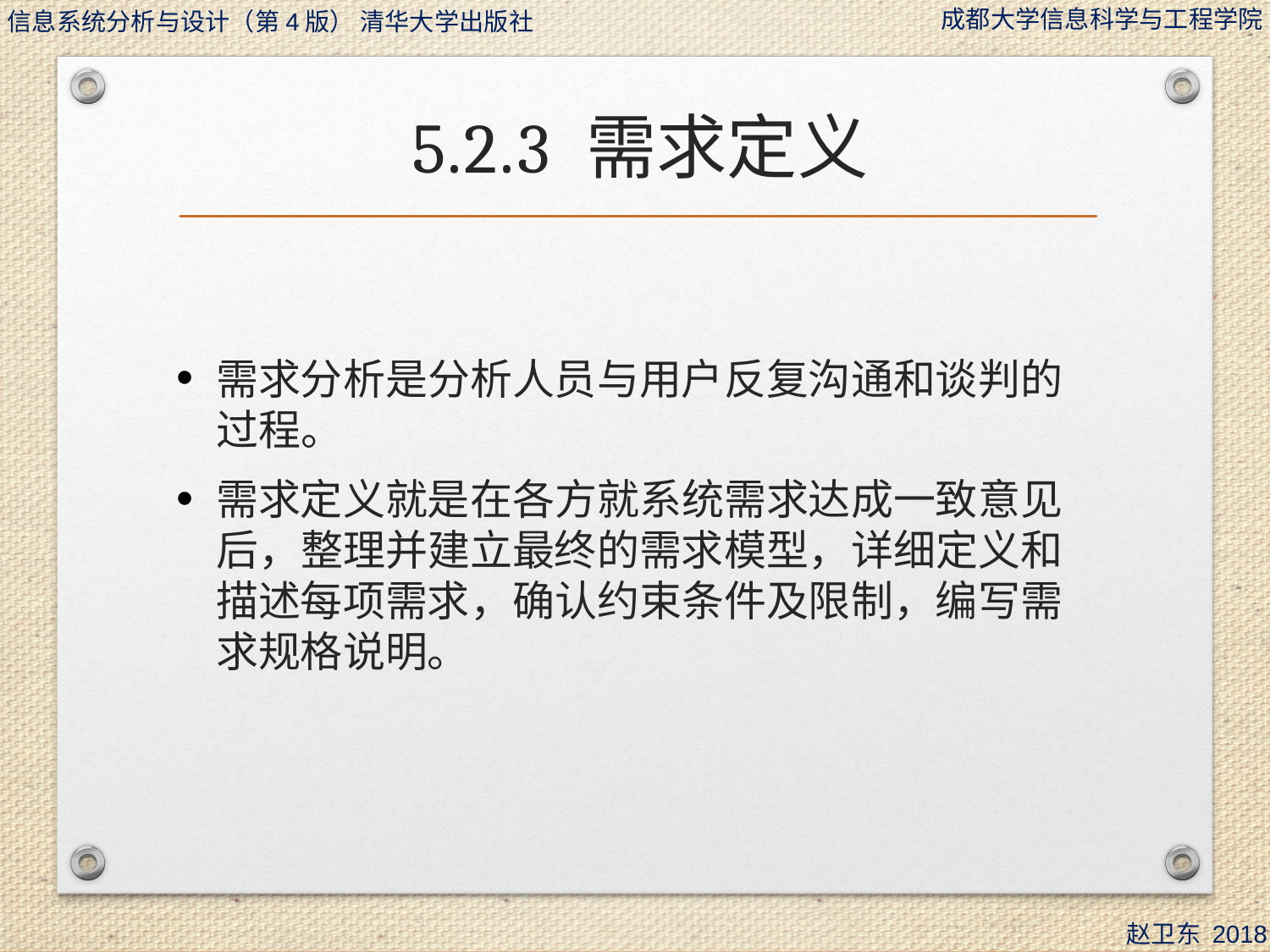

# 5.2.3 需求定义
需求分析是分析人员与用户反复沟通和谈判的过程。
需求定义就是在各方就系统需求达成一致意见后，整理并建立最终的需求模型，详细定义和描述每项需求，确认约束条件及限制，编写需求规格说明。